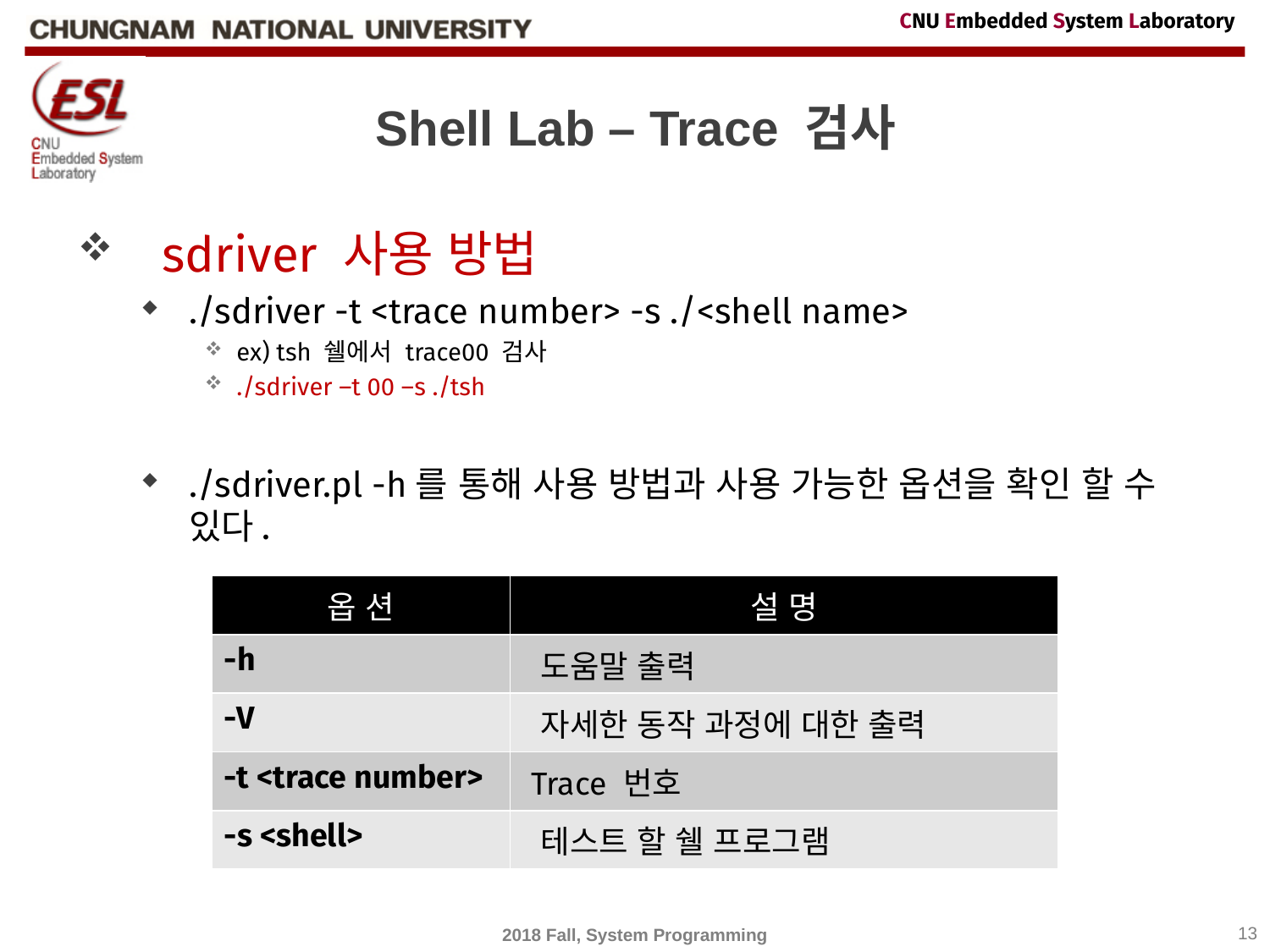

# Shell Lab – Trace 검사
 sdriver 사용 방법
./sdriver -t <trace number> -s ./<shell name>
ex) tsh 쉘에서 trace00 검사
./sdriver –t 00 –s ./tsh

./sdriver.pl -h를 통해 사용 방법과 사용 가능한 옵션을 확인 할 수 있다.

| 옵 션 | 설 명 |
| --- | --- |
| -h | 도움말 출력 |
| -V | 자세한 동작 과정에 대한 출력 |
| -t <trace number> | Trace 번호 |
| -s <shell> | 테스트 할 쉘 프로그램 |
2018 Fall, System Programming
13